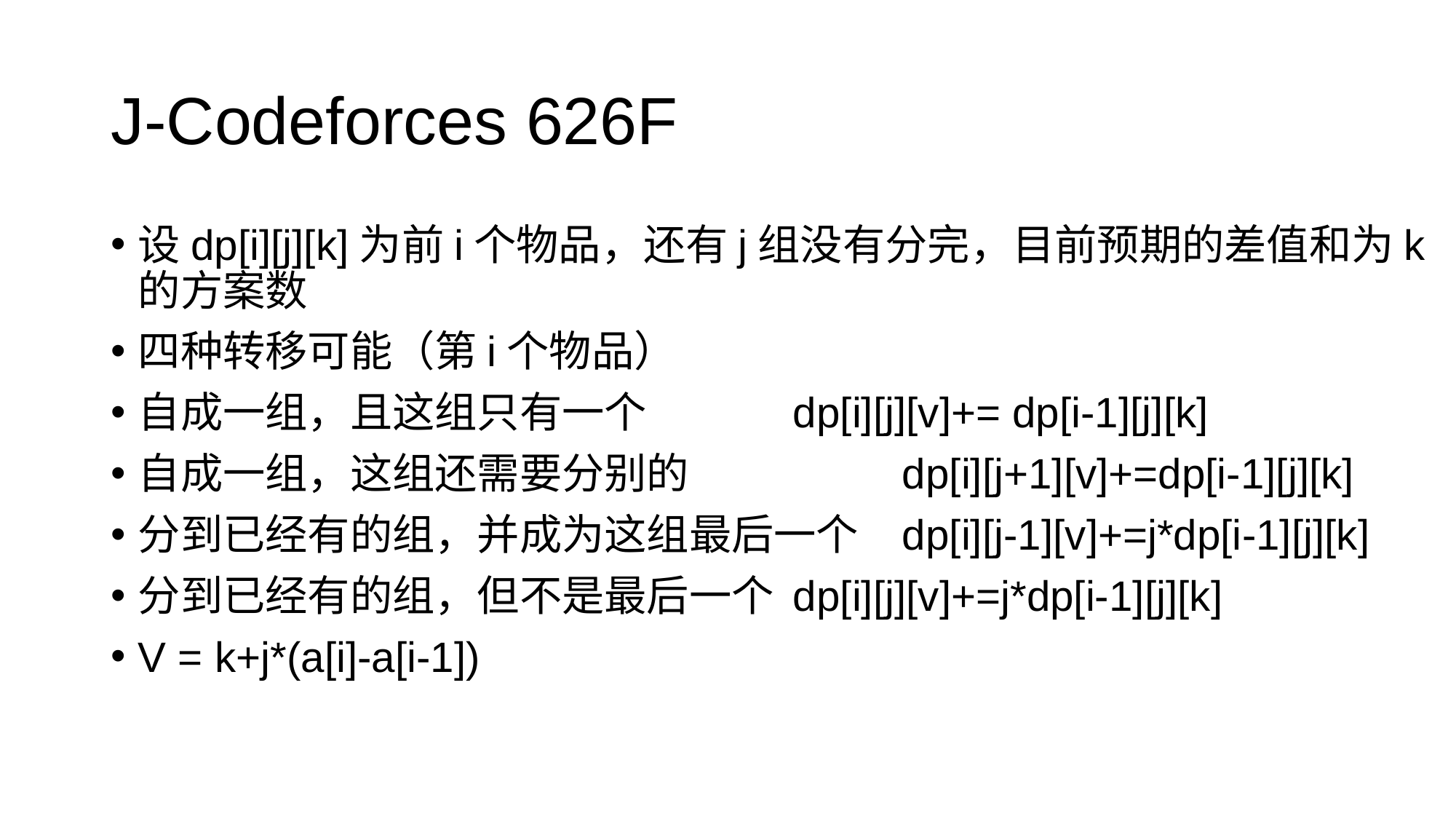

# J-Codeforces 626F
设dp[i][j][k]为前i个物品，还有j组没有分完，目前预期的差值和为k的方案数
四种转移可能（第i个物品）
自成一组，且这组只有一个 		dp[i][j][v]+= dp[i-1][j][k]
自成一组，这组还需要分别的 		dp[i][j+1][v]+=dp[i-1][j][k]
分到已经有的组，并成为这组最后一个 	dp[i][j-1][v]+=j*dp[i-1][j][k]
分到已经有的组，但不是最后一个 	dp[i][j][v]+=j*dp[i-1][j][k]
V = k+j*(a[i]-a[i-1])